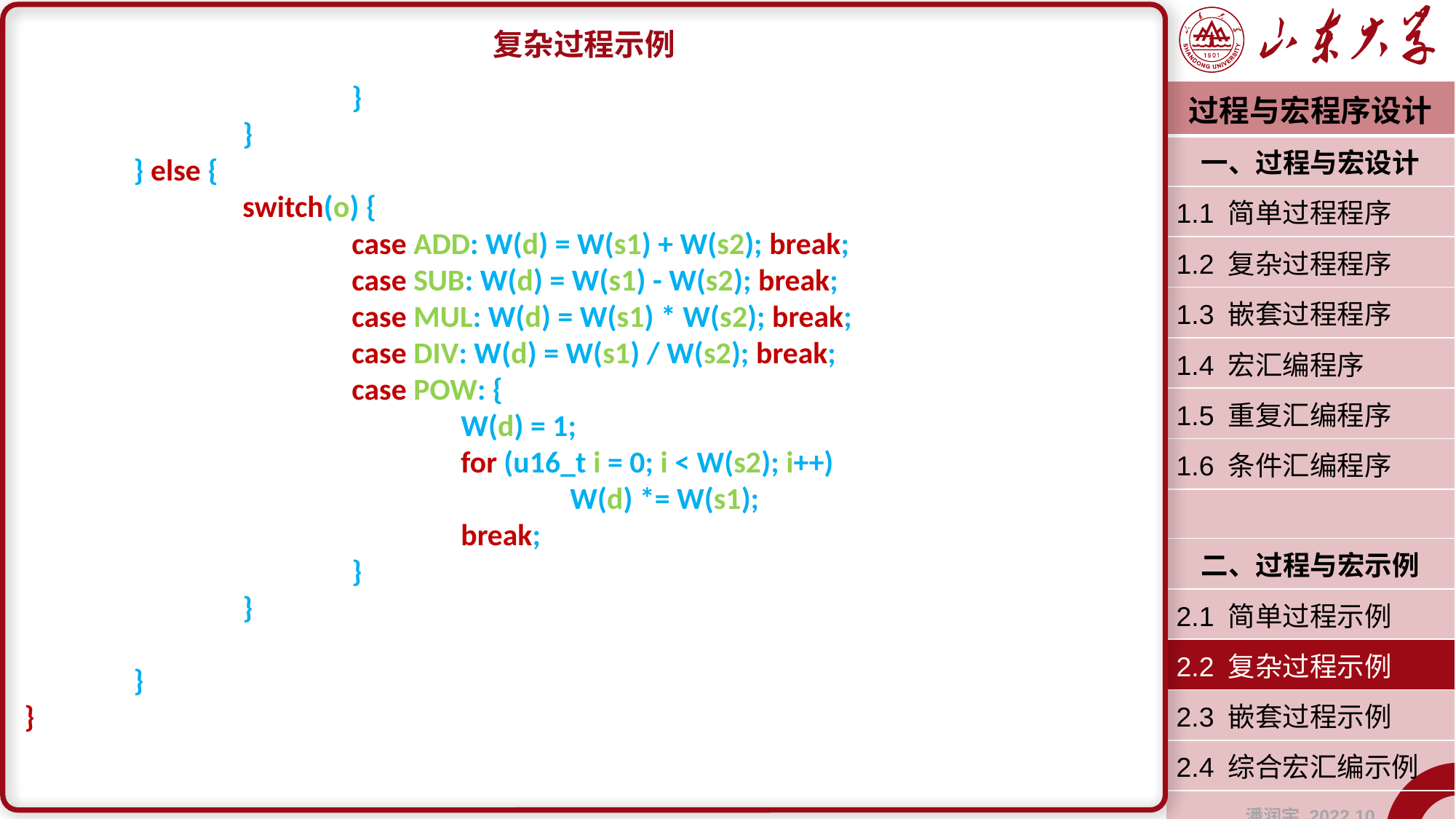

复杂过程示例
			}
		}
	} else {
		switch(o) {
			case ADD: W(d) = W(s1) + W(s2); break;
			case SUB: W(d) = W(s1) - W(s2); break;
			case MUL: W(d) = W(s1) * W(s2); break;
			case DIV: W(d) = W(s1) / W(s2); break;
			case POW: {
				W(d) = 1;
				for (u16_t i = 0; i < W(s2); i++)
					W(d) *= W(s1);
				break;
			}
		}

	}
}
| 过程与宏程序设计 |
| --- |
| 一、过程与宏设计 |
| 1.1 简单过程程序 |
| 1.2 复杂过程程序 |
| 1.3 嵌套过程程序 |
| 1.4 宏汇编程序 |
| 1.5 重复汇编程序 |
| 1.6 条件汇编程序 |
|  |
| 二、过程与宏示例 |
| 2.1 简单过程示例 |
| 2.2 复杂过程示例 |
| 2.3 嵌套过程示例 |
| 2.4 综合宏汇编示例 |
| 潘润宇 2022.10 |